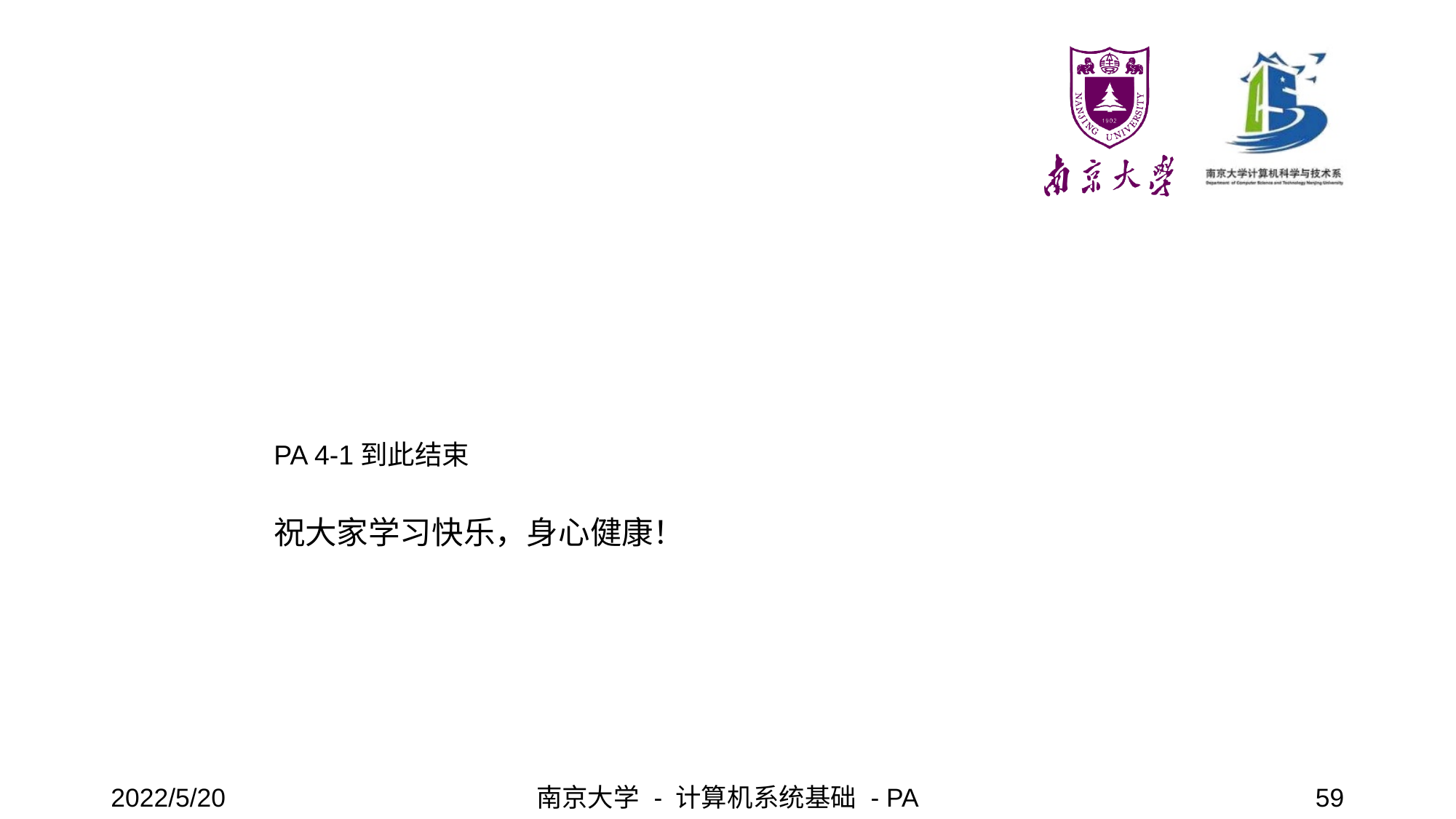

PA 4-1到此结束
# 祝大家学习快乐，身心健康！
2022/5/20
南京大学 - 计算机系统基础 - PA
59